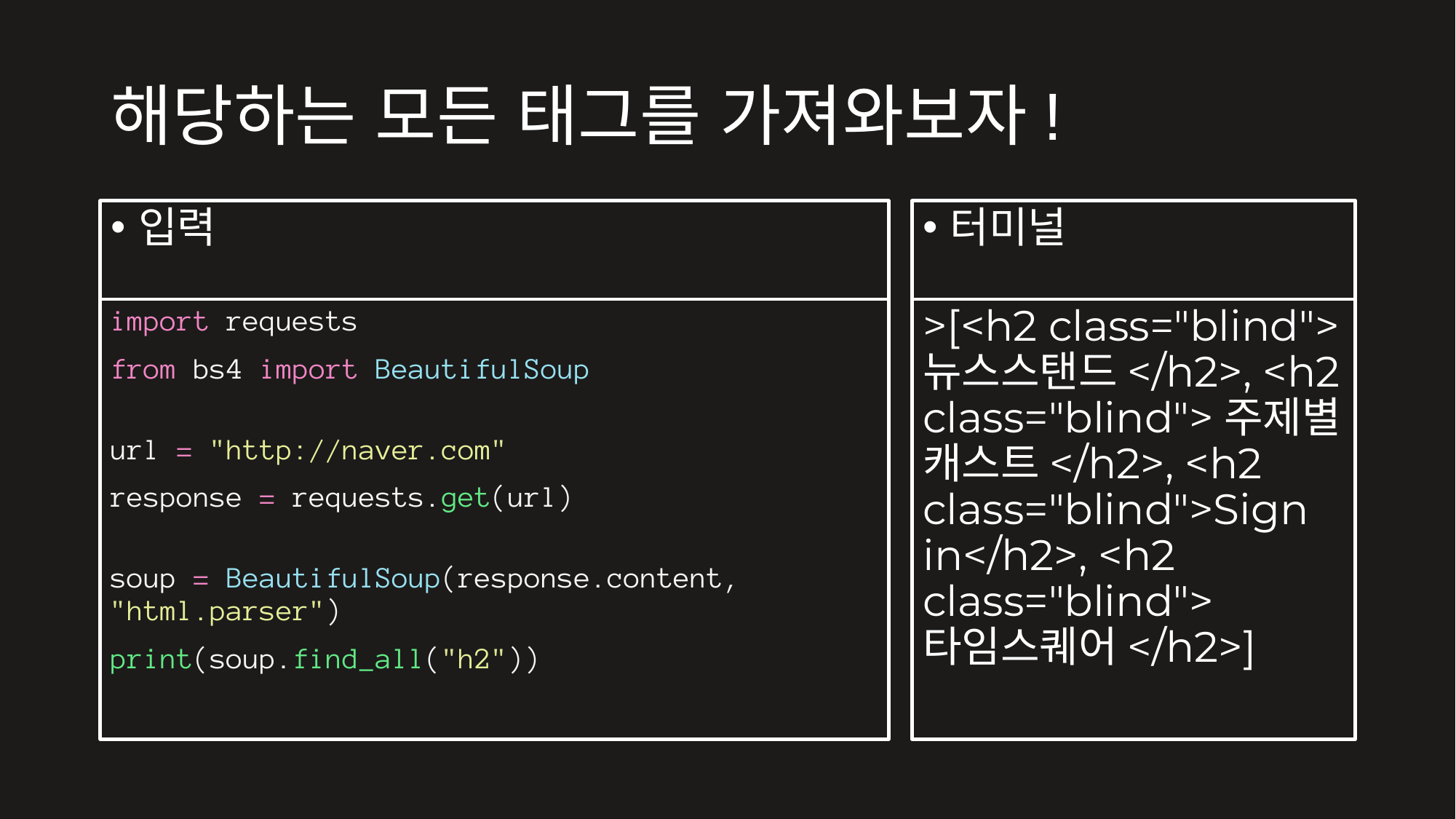

해당하는 모든 태그를 가져와보자!
입력
터미널
import requests
from bs4 import BeautifulSoup
url = "http://naver.com"
response = requests.get(url)
soup = BeautifulSoup(response.content, "html.parser")
print(soup.find_all("h2"))

>[<h2 class="blind">뉴스스탠드</h2>, <h2 class="blind">주제별 캐스트</h2>, <h2 class="blind">Sign in</h2>, <h2 class="blind">타임스퀘어</h2>]